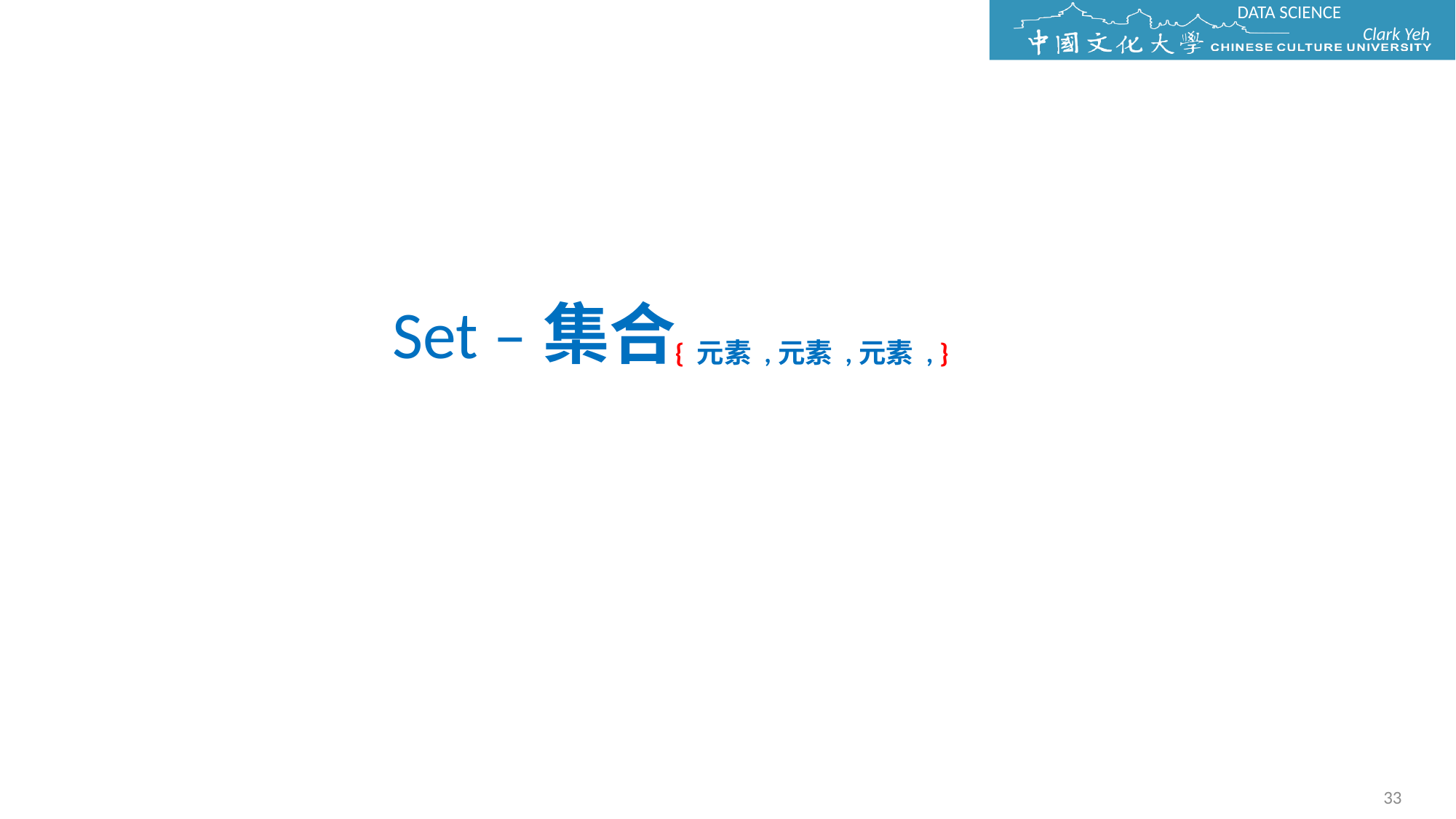

Set –集合
{ 元素 ,元素 ,元素 , }
33